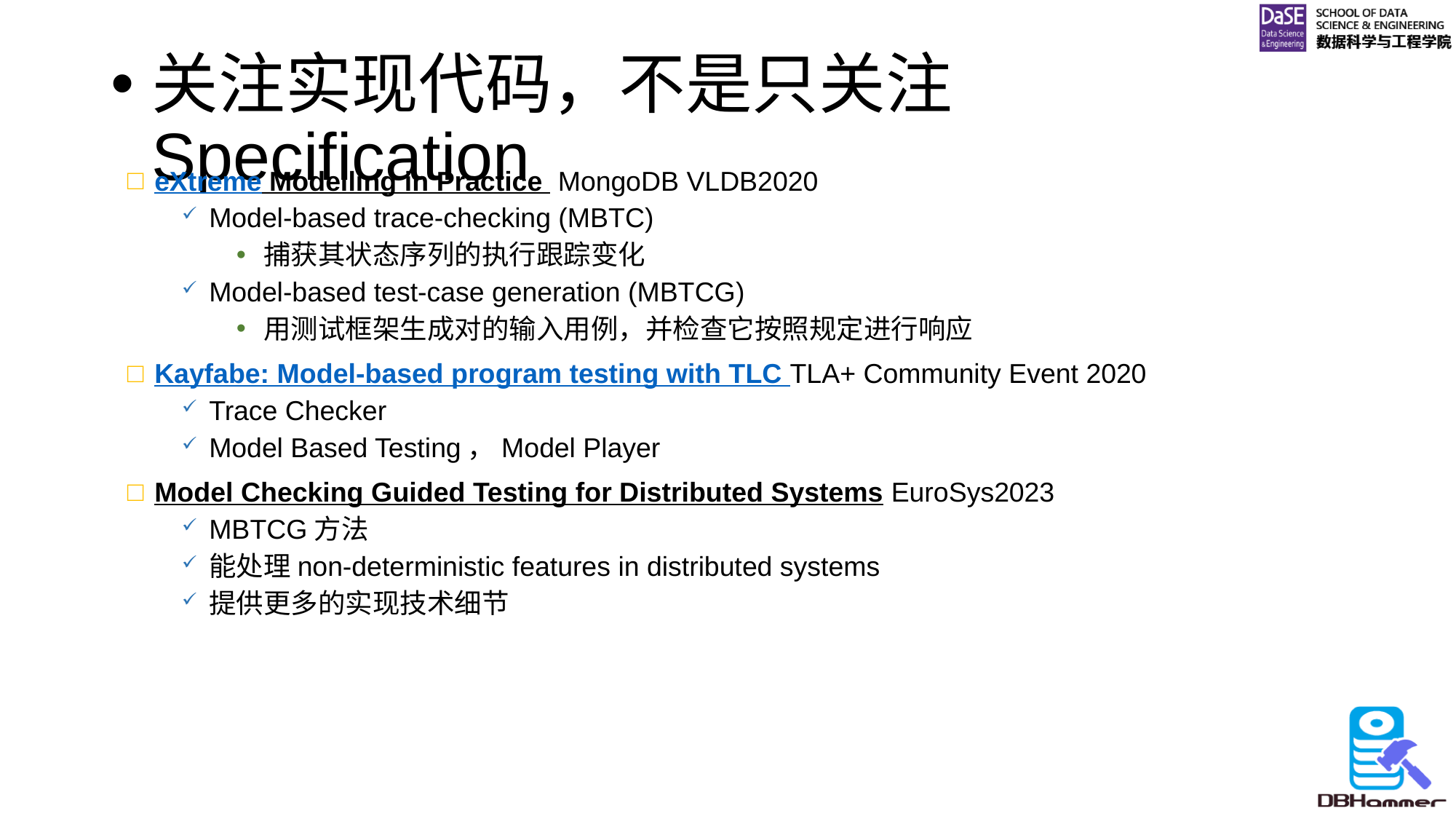

# 关注实现代码，不是只关注Specification
eXtreme Modelling in Practice  MongoDB VLDB2020
Model-based trace-checking (MBTC)
捕获其状态序列的执行跟踪变化
Model-based test-case generation (MBTCG)
用测试框架生成对的输入用例，并检查它按照规定进行响应
Kayfabe: Model-based program testing with TLC TLA+ Community Event 2020
Trace Checker
Model Based Testing，Model Player
Model Checking Guided Testing for Distributed Systems EuroSys2023
MBTCG方法
能处理non-deterministic features in distributed systems
提供更多的实现技术细节